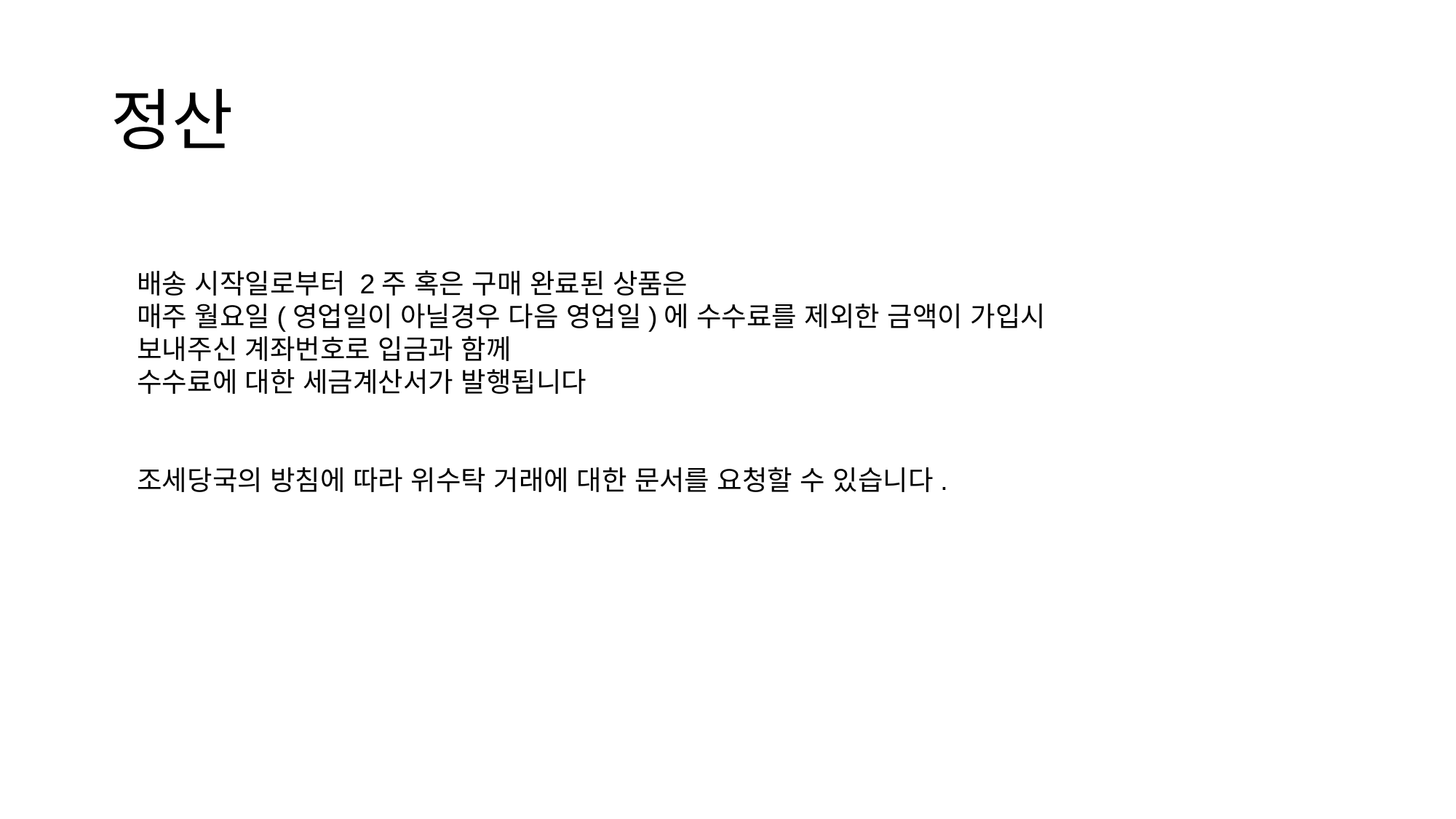

# 정산
배송 시작일로부터 2주 혹은 구매 완료된 상품은
매주 월요일(영업일이 아닐경우 다음 영업일)에 수수료를 제외한 금액이 가입시 보내주신 계좌번호로 입금과 함께
수수료에 대한 세금계산서가 발행됩니다

조세당국의 방침에 따라 위수탁 거래에 대한 문서를 요청할 수 있습니다.